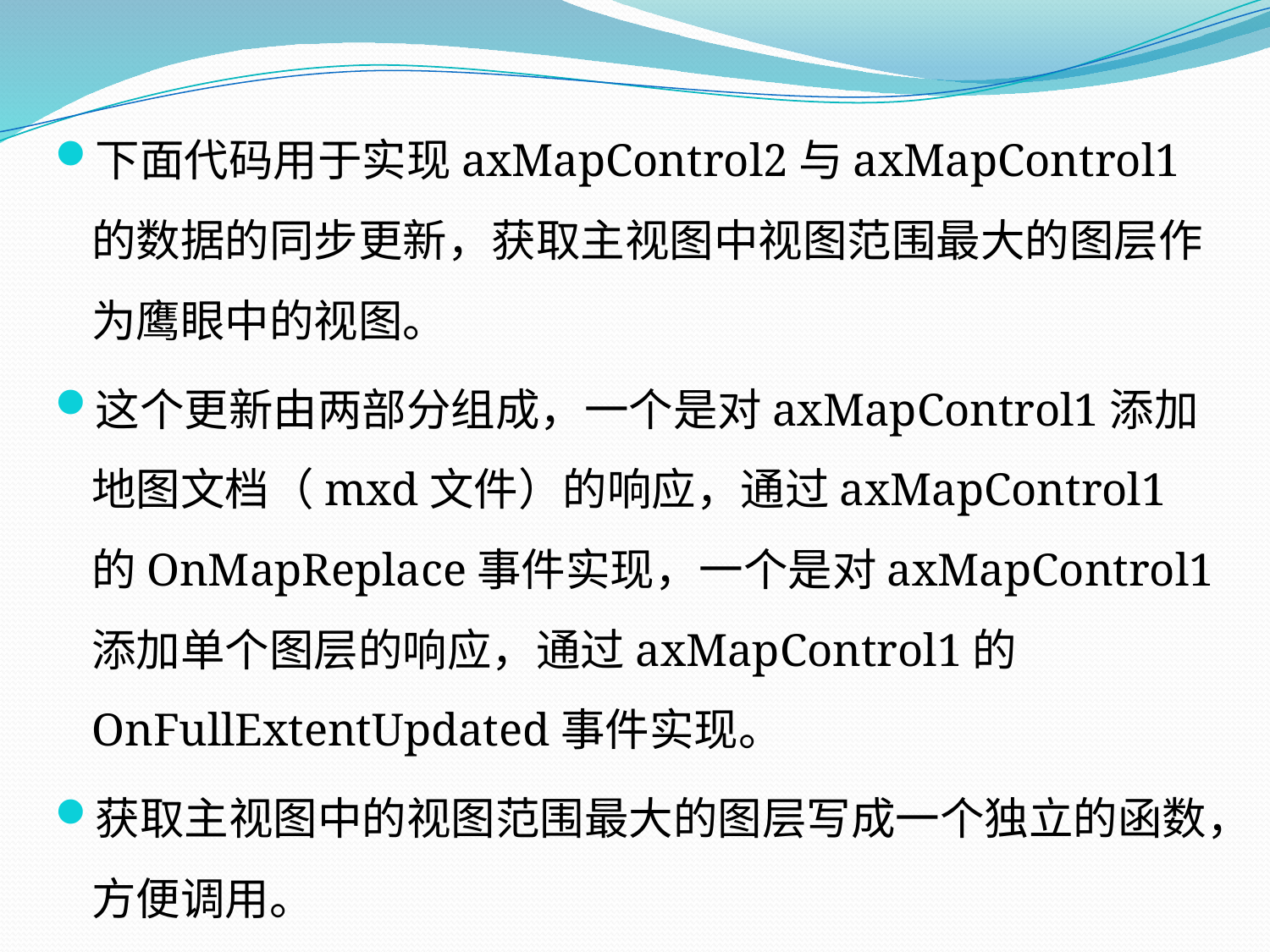

下面代码用于实现axMapControl2与axMapControl1的数据的同步更新，获取主视图中视图范围最大的图层作为鹰眼中的视图。
这个更新由两部分组成，一个是对axMapControl1添加地图文档（mxd文件）的响应，通过axMapControl1的OnMapReplace事件实现，一个是对axMapControl1添加单个图层的响应，通过axMapControl1的OnFullExtentUpdated事件实现。
获取主视图中的视图范围最大的图层写成一个独立的函数，方便调用。